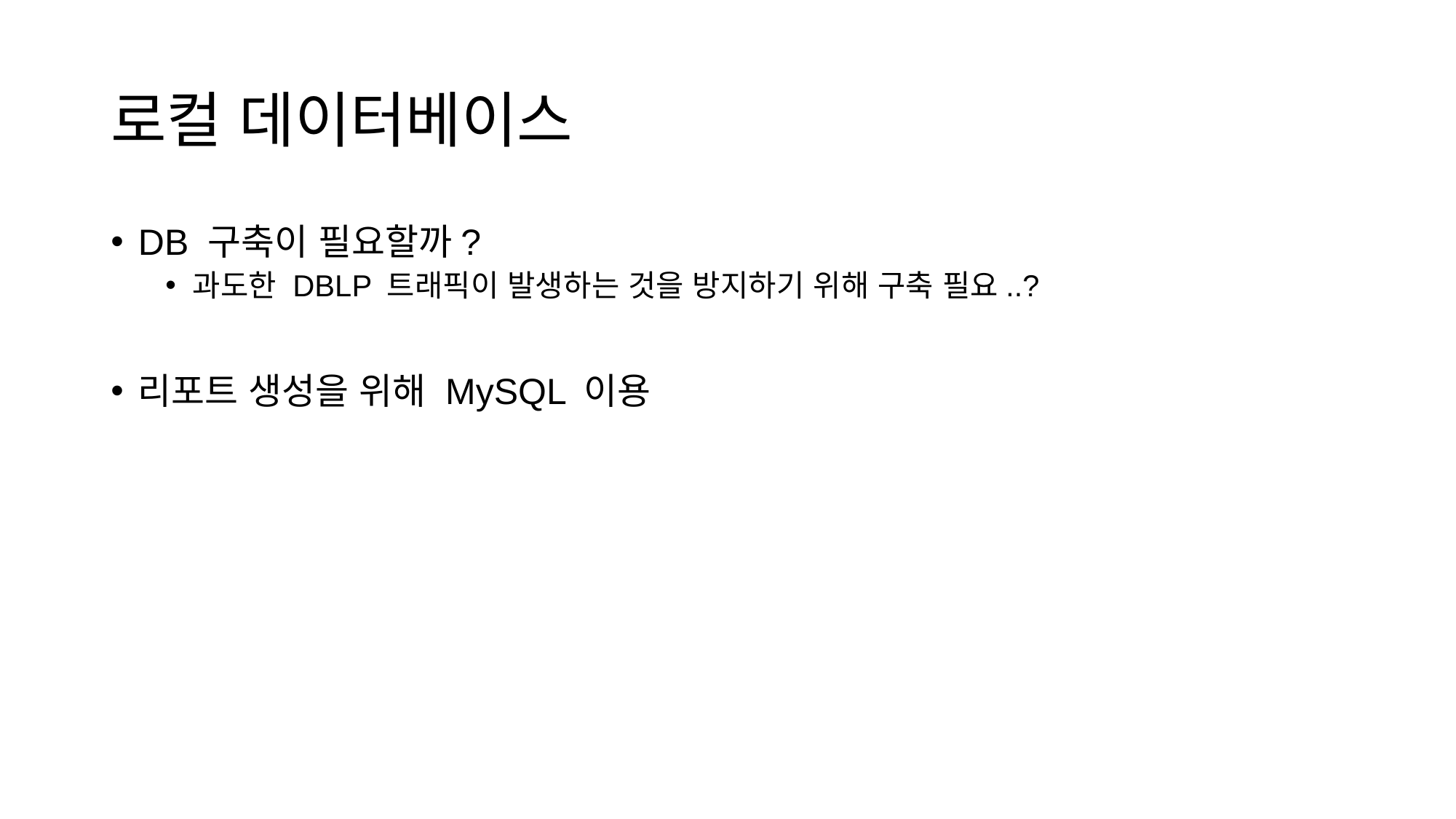

# 로컬 데이터베이스
DB 구축이 필요할까?
과도한 DBLP 트래픽이 발생하는 것을 방지하기 위해 구축 필요..?

리포트 생성을 위해 MySQL 이용